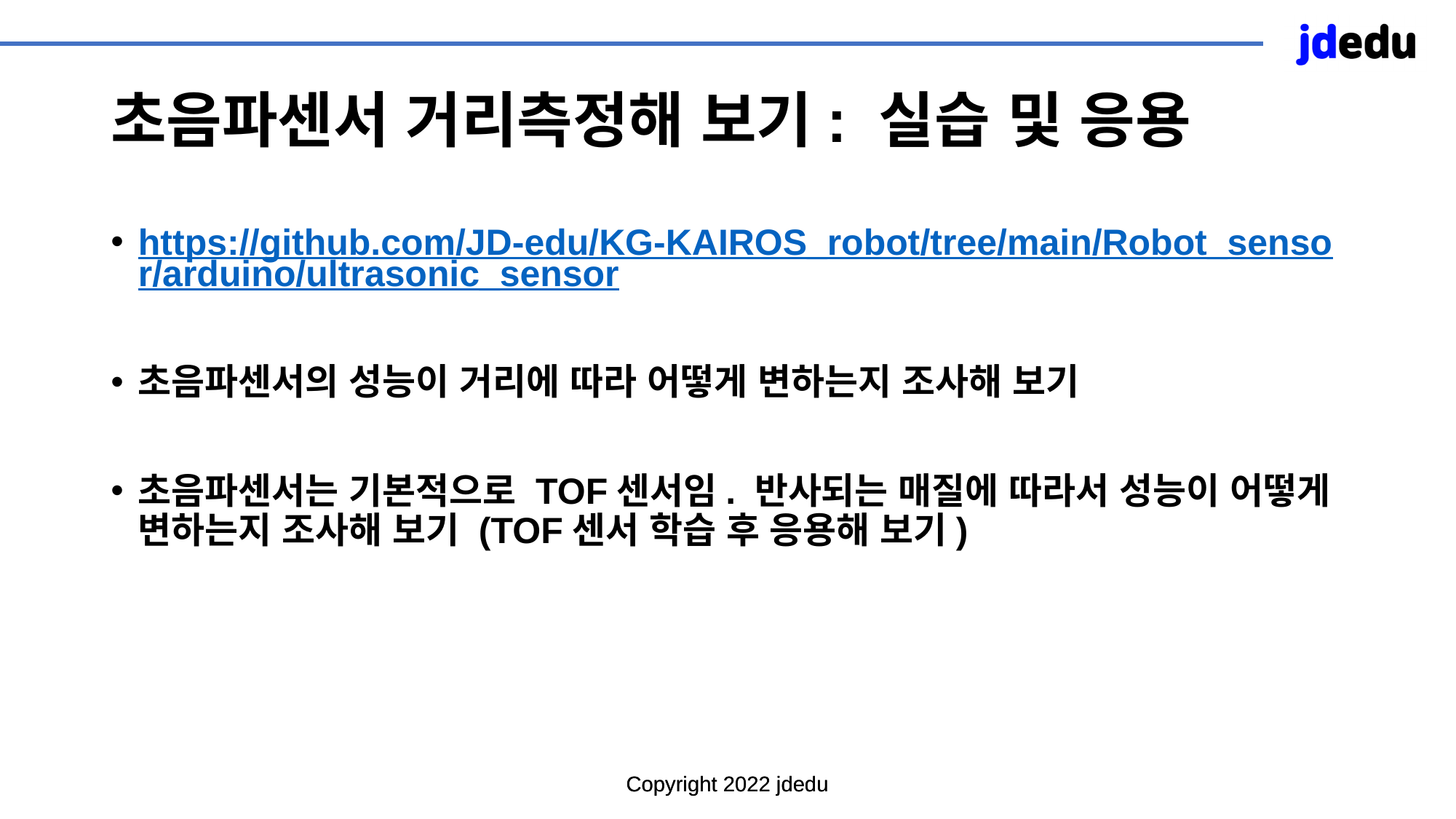

# 초음파센서 거리측정해 보기: 실습 및 응용
https://github.com/JD-edu/KG-KAIROS_robot/tree/main/Robot_sensor/arduino/ultrasonic_sensor

초음파센서의 성능이 거리에 따라 어떻게 변하는지 조사해 보기

초음파센서는 기본적으로 TOF센서임. 반사되는 매질에 따라서 성능이 어떻게 변하는지 조사해 보기 (TOF센서 학습 후 응용해 보기)